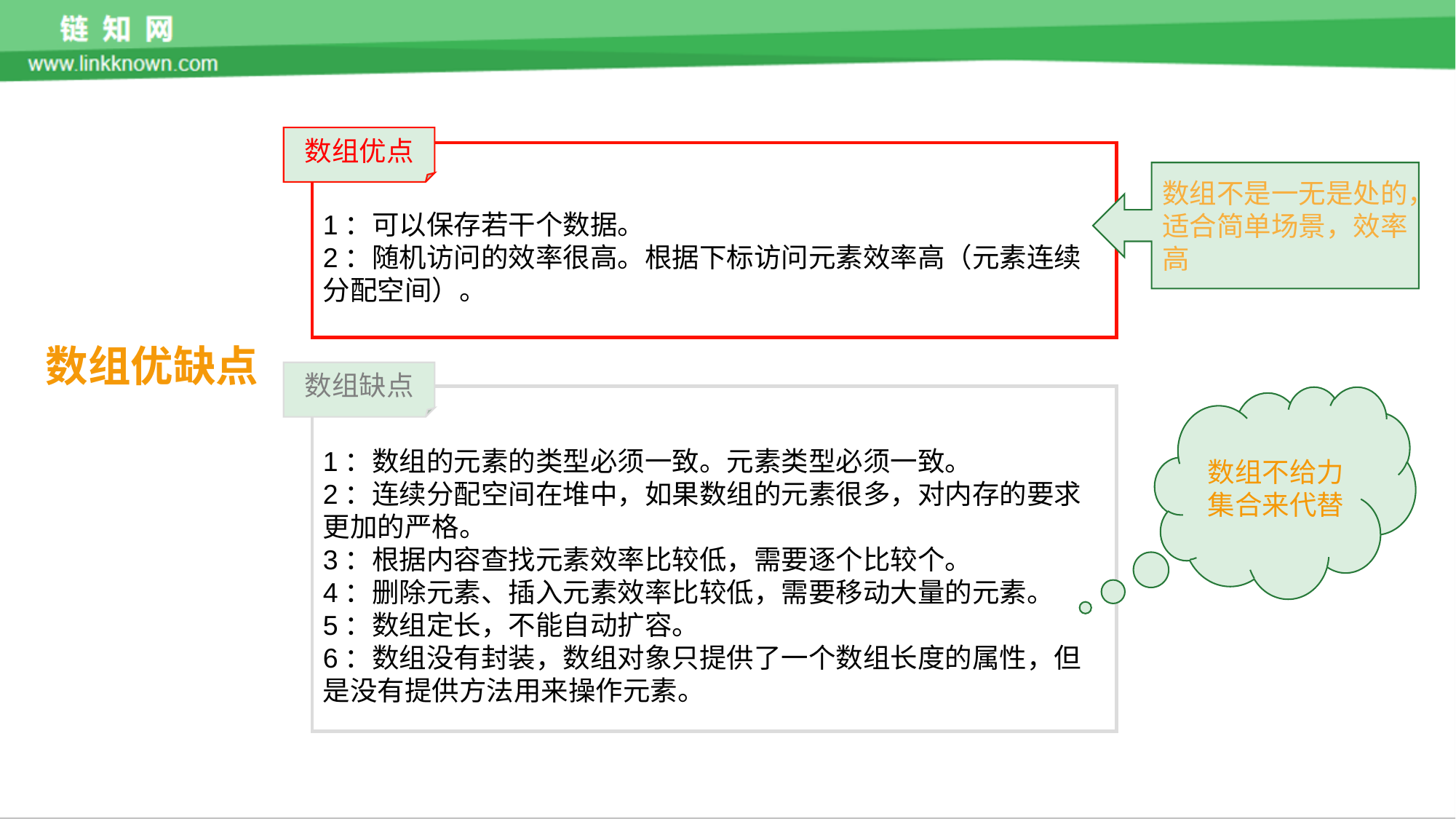

数组优点

1：可以保存若干个数据。
2：随机访问的效率很高。根据下标访问元素效率高（元素连续分配空间）。

数组不是一无是处的，适合简单场景，效率高
数组优缺点
数组缺点

1：数组的元素的类型必须一致。元素类型必须一致。
2：连续分配空间在堆中，如果数组的元素很多，对内存的要求更加的严格。
3：根据内容查找元素效率比较低，需要逐个比较个。
4：删除元素、插入元素效率比较低，需要移动大量的元素。
5：数组定长，不能自动扩容。
6：数组没有封装，数组对象只提供了一个数组长度的属性，但是没有提供方法用来操作元素。

数组不给力
集合来代替